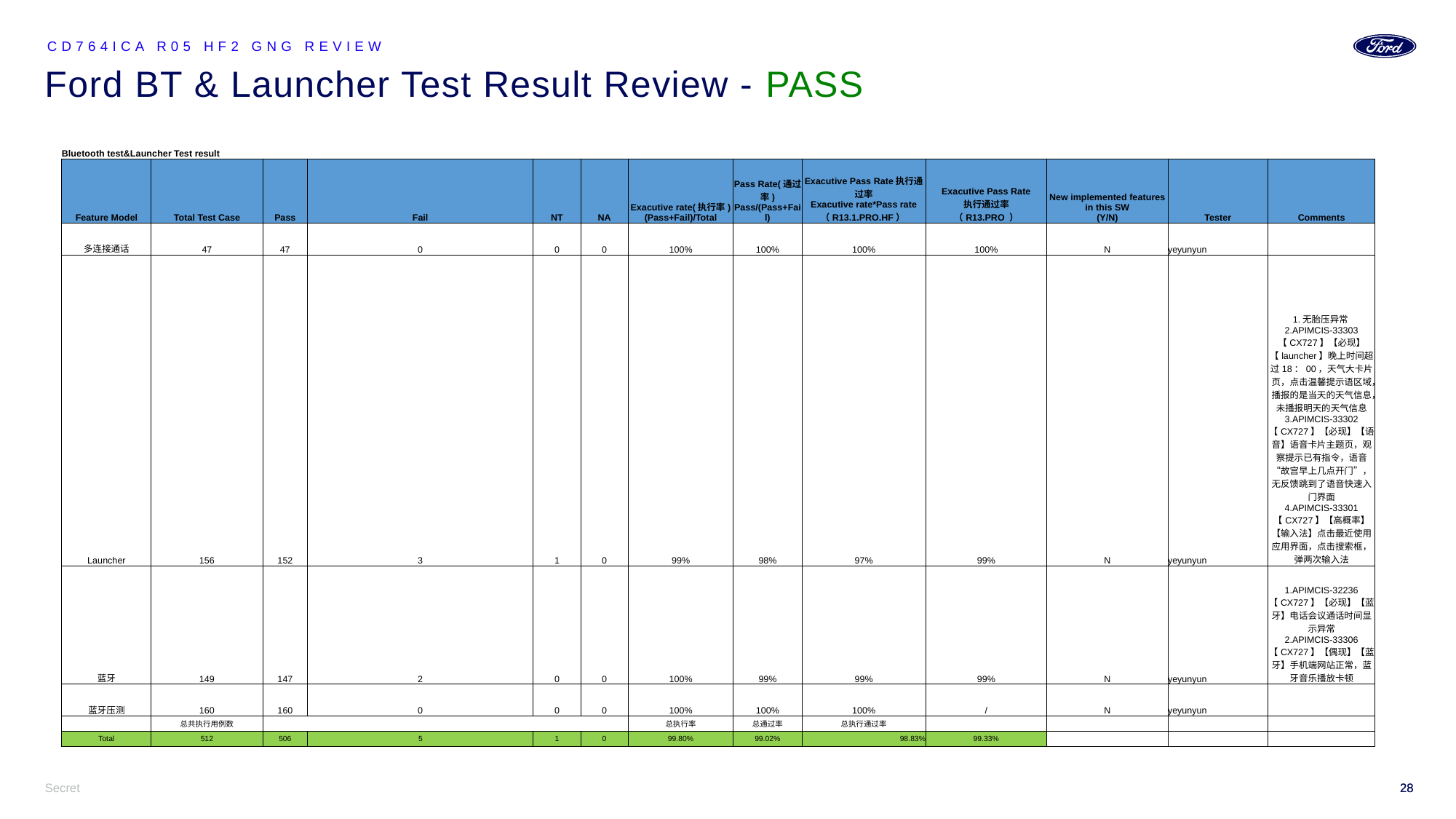

CD764ICA R05 HF2 GNG Review
# Ford BT & Launcher Test Result Review - PASS
| Bluetooth test&Launcher Test result |  |  |  |  |  |  |  |  |  |  |  |  |
| --- | --- | --- | --- | --- | --- | --- | --- | --- | --- | --- | --- | --- |
| Feature Model | Total Test Case | Pass | Fail | NT | NA | Exacutive rate(执行率) (Pass+Fail)/Total | Pass Rate(通过率) Pass/(Pass+Fail) | Exacutive Pass Rate执行通过率 Exacutive rate\*Pass rate （R13.1.PRO.HF） | Exacutive Pass Rate 执行通过率 （R13.PRO ） | New implemented features in this SW (Y/N) | Tester | Comments |
| 多连接通话 | 47 | 47 | 0 | 0 | 0 | 100% | 100% | 100% | 100% | N | yeyunyun |  |
| Launcher | 156 | 152 | 3 | 1 | 0 | 99% | 98% | 97% | 99% | N | yeyunyun | 1.无胎压异常 2.APIMCIS-33303 【CX727】【必现】【launcher】晚上时间超过18：00，天气大卡片页，点击温馨提示语区域，播报的是当天的天气信息，未播报明天的天气信息 3.APIMCIS-33302 【CX727】【必现】【语音】语音卡片主题页，观察提示已有指令，语音“故宫早上几点开门”，无反馈跳到了语音快速入门界面 4.APIMCIS-33301 【CX727】【高概率】【输入法】点击最近使用应用界面，点击搜索框，弹两次输入法 |
| 蓝牙 | 149 | 147 | 2 | 0 | 0 | 100% | 99% | 99% | 99% | N | yeyunyun | 1.APIMCIS-32236 【CX727】【必现】【蓝牙】电话会议通话时间显示异常 2.APIMCIS-33306 【CX727】【偶现】【蓝牙】手机端网站正常，蓝牙音乐播放卡顿 |
| 蓝牙压测 | 160 | 160 | 0 | 0 | 0 | 100% | 100% | 100% | / | N | yeyunyun |  |
|  | 总共执行用例数 |  |  |  |  | 总执行率 | 总通过率 | 总执行通过率 |  |  |  |  |
| Total | 512 | 506 | 5 | 1 | 0 | 99.80% | 99.02% | 98.83% | 99.33% |  |  |  |
28
28